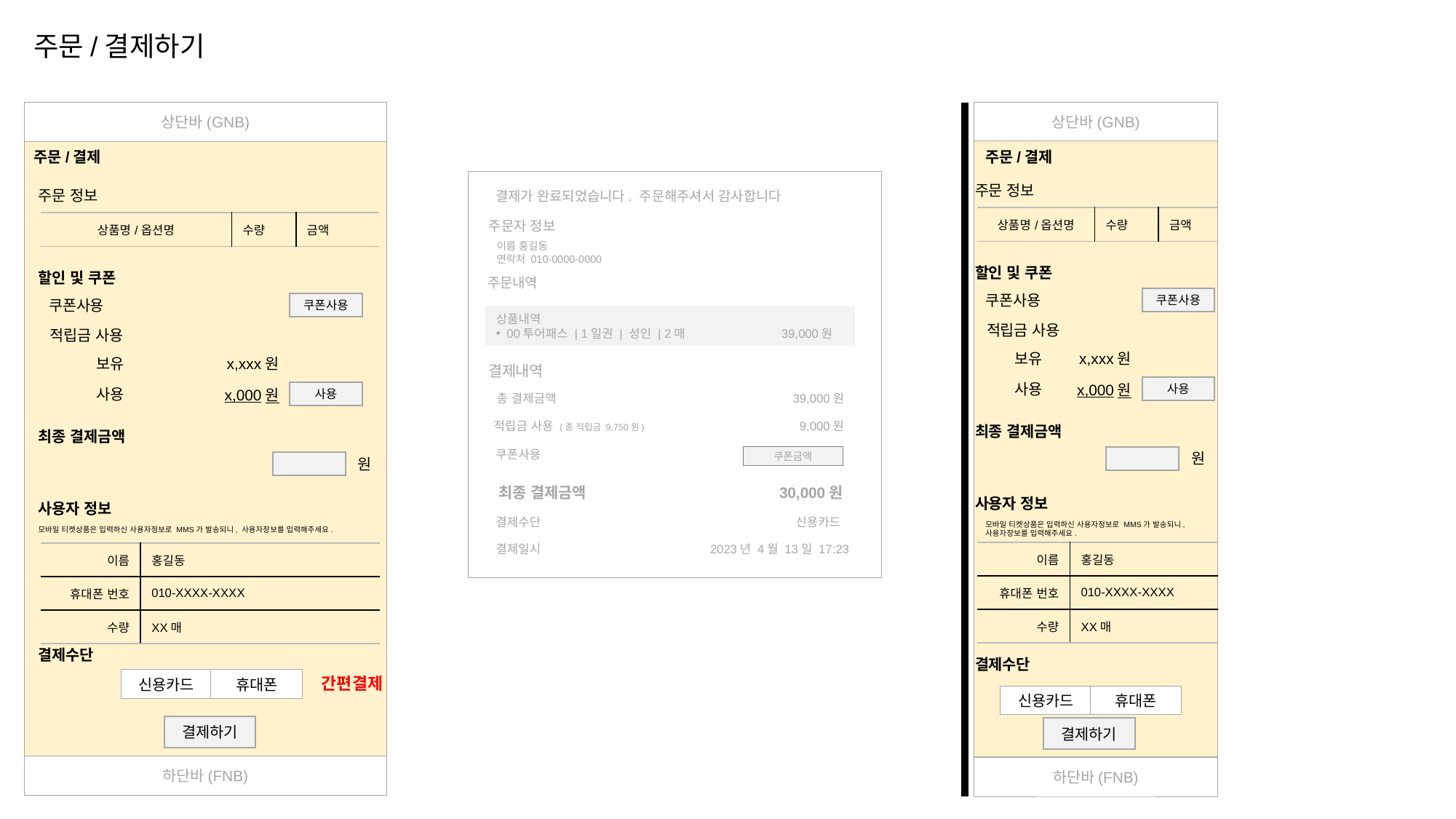

주문/결제하기
상단바(GNB)
상단바(GNB)

주문/결제
주문/결제

주문 정보
주문 정보
결제가 완료되었습니다. 주문해주셔서 감사합니다
| 상품명/옵션명 | 수량 | 금액 |
| --- | --- | --- |
| 상품명/옵션명 | 수량 | 금액 |
| --- | --- | --- |
주문자 정보
이름 홍길동
연락처 010-0000-0000
할인 및 쿠폰
할인 및 쿠폰
주문내역
쿠폰사용
쿠폰사용
쿠폰사용
쿠폰사용
상품내역
00투어패스 | 1일권 | 성인 | 2매                           39,000원
적립금 사용
적립금 사용
보유
x,xxx원
보유
x,xxx원
결제내역
사용
x,000원
사용
사용
x,000원
사용
총 결제금액
39,000원
최종 결제금액
적립금 사용 (총 적립금 9,750원)
9,000원
최종 결제금액
원
쿠폰금액
쿠폰사용

원

최종 결제금액
30,000원
사용자 정보
사용자 정보
결제수단
신용카드
모바일 티켓상품은 입력하신 사용자정보로 MMS가 발송되니, 사용자장보를 입력해주세요.
모바일 티켓상품은 입력하신 사용자정보로 MMS가 발송되니, 사용자장보를 입력해주세요.
결제일시
2023년 4월 13일 17:23
| 이름 | 홍길동 |
| --- | --- |
| 휴대폰 번호 | 010-XXXX-XXXX |
| 수량 | XX매 |
| 이름 | 홍길동 |
| --- | --- |
| 휴대폰 번호 | 010-XXXX-XXXX |
| 수량 | XX매 |
결제수단
결제수단
간편결제
신용카드
휴대폰
신용카드
휴대폰
결제하기
결제하기
하단바(FNB)
하단바(FNB)